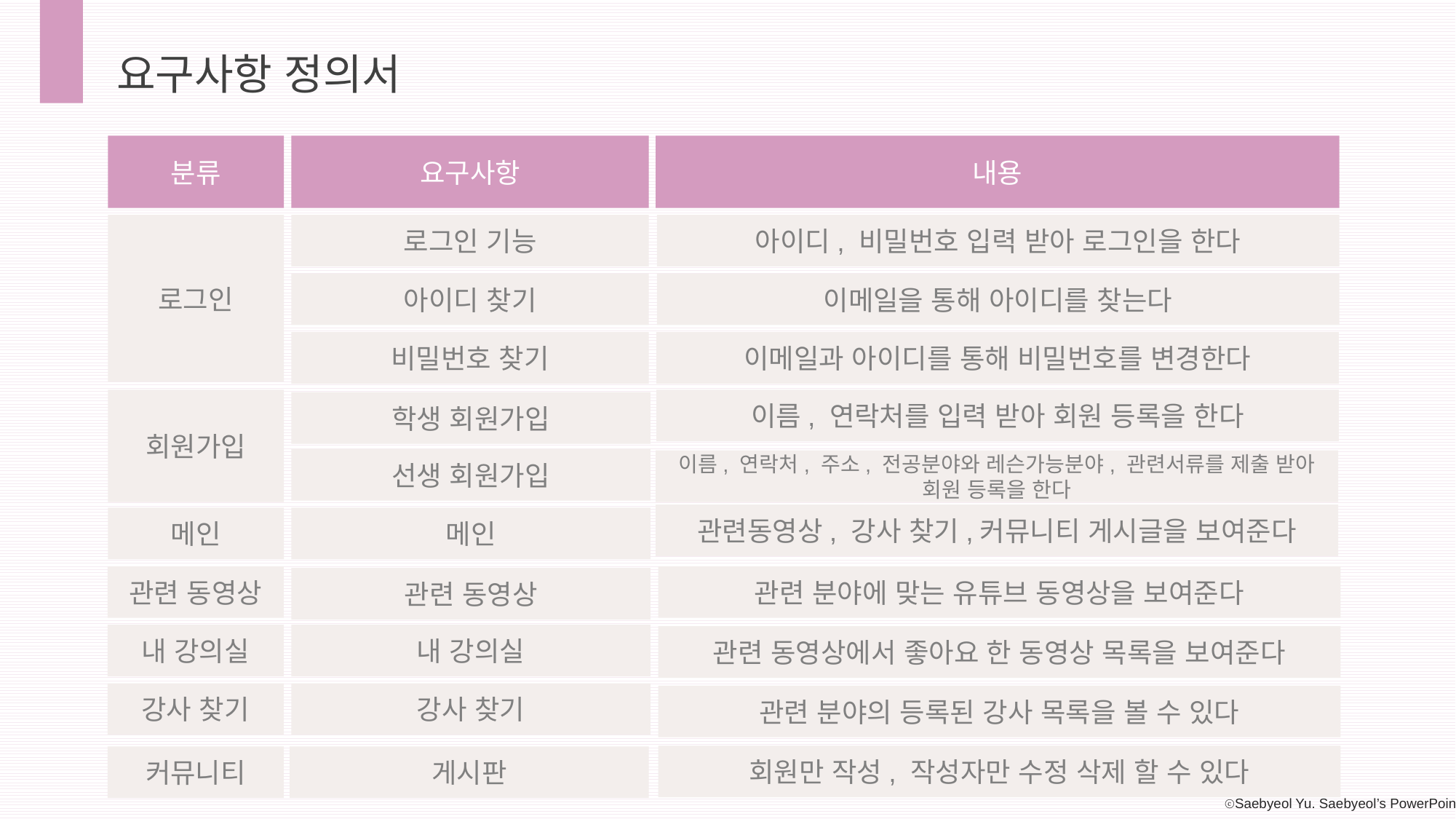

요구사항 정의서
분류
요구사항
내용
로그인
로그인 기능
아이디, 비밀번호 입력 받아 로그인을 한다
아이디 찾기
이메일을 통해 아이디를 찾는다
비밀번호 찾기
이메일과 아이디를 통해 비밀번호를 변경한다
회원가입
이름, 연락처를 입력 받아 회원 등록을 한다
학생 회원가입
.
선생 회원가입
이름, 연락처, 주소, 전공분야와 레슨가능분야, 관련서류를 제출 받아 회원 등록을 한다
관련동영상, 강사 찾기,커뮤니티 게시글을 보여준다
메인
메인
관련 동영상
관련 분야에 맞는 유튜브 동영상을 보여준다
관련 동영상
내 강의실
내 강의실
관련 동영상에서 좋아요 한 동영상 목록을 보여준다
강사 찾기
강사 찾기
관련 분야의 등록된 강사 목록을 볼 수 있다
회원만 작성, 작성자만 수정 삭제 할 수 있다
커뮤니티
게시판